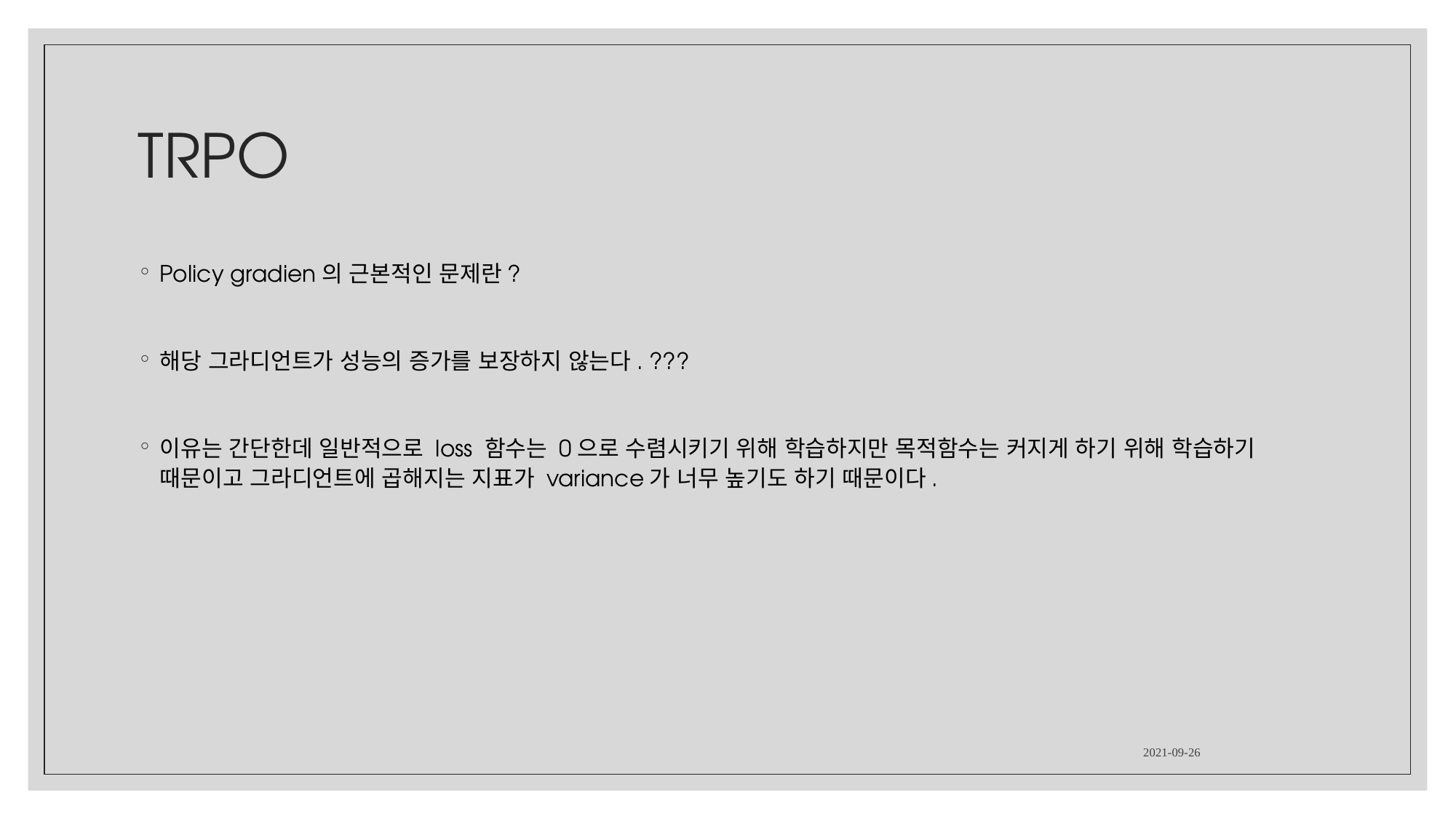

# TRPO
Policy gradien의 근본적인 문제란?

해당 그라디언트가 성능의 증가를 보장하지 않는다. ???

이유는 간단한데 일반적으로 loss 함수는 0으로 수렴시키기 위해 학습하지만 목적함수는 커지게 하기 위해 학습하기 때문이고 그라디언트에 곱해지는 지표가 variance가 너무 높기도 하기 때문이다.
2021-09-26